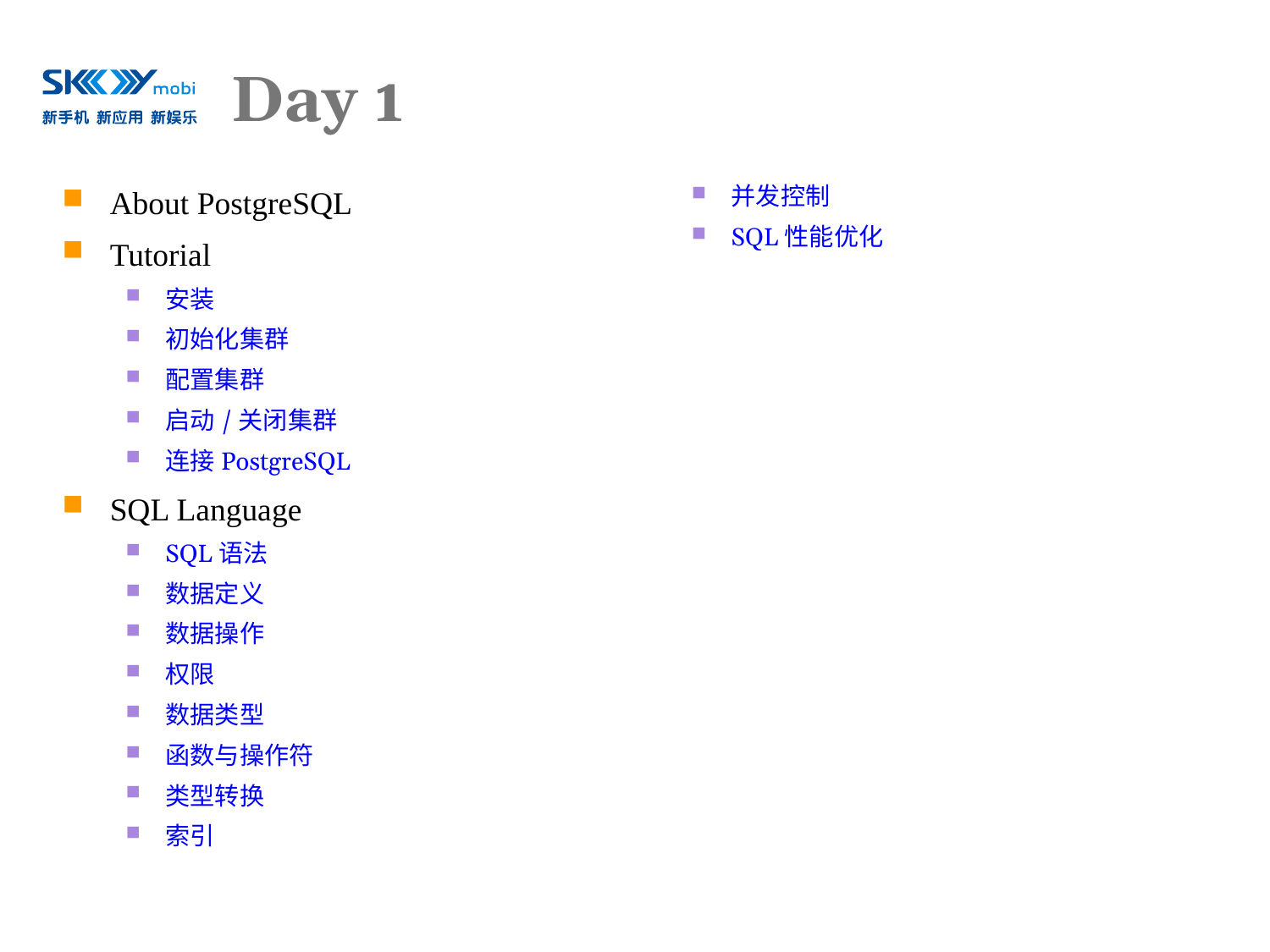

# Day 1
About PostgreSQL
Tutorial
安装
初始化集群
配置集群
启动/关闭集群
连接PostgreSQL
SQL Language
SQL语法
数据定义
数据操作
权限
数据类型
函数与操作符
类型转换
索引
并发控制
SQL性能优化